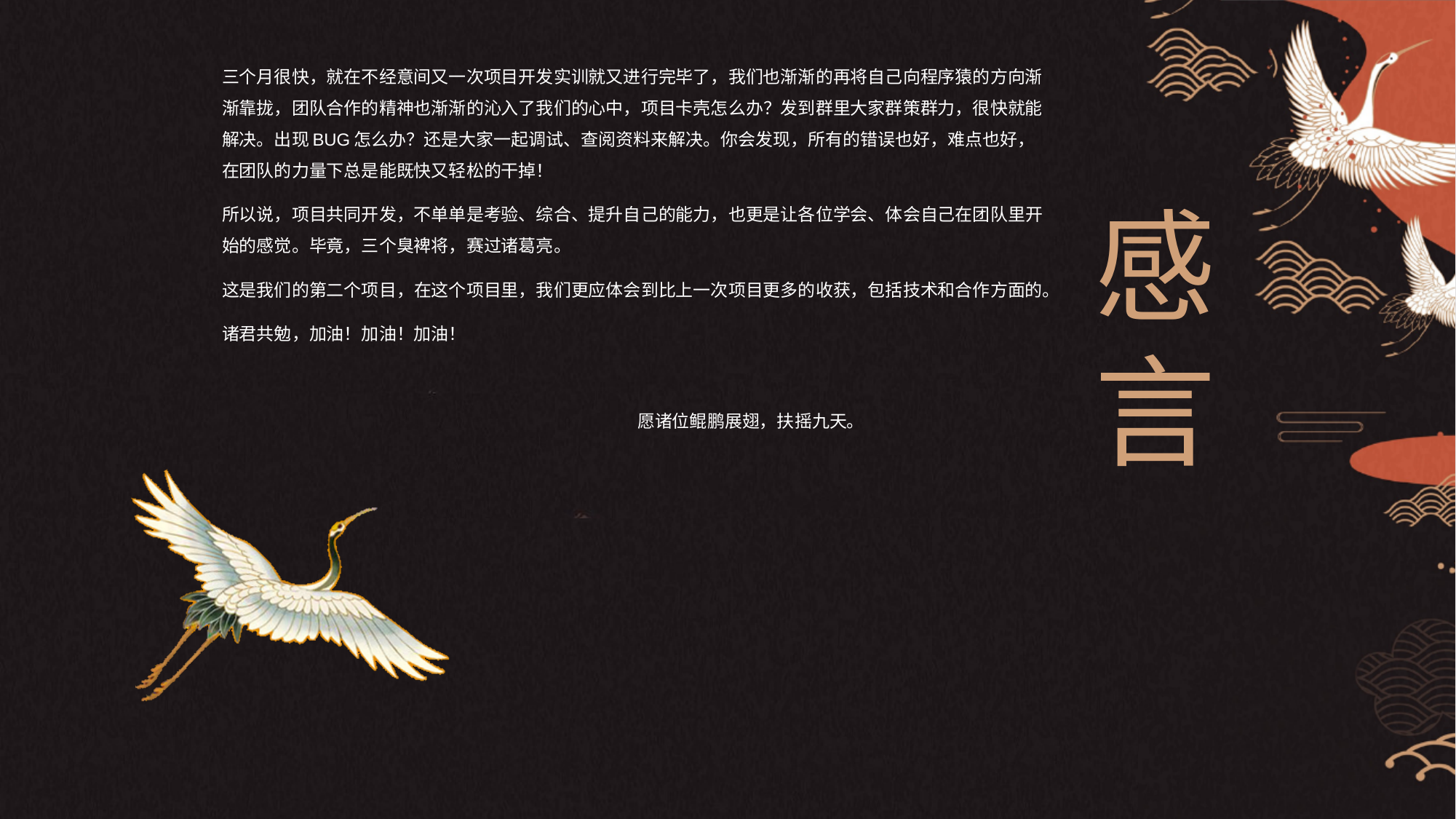

三个月很快，就在不经意间又一次项目开发实训就又进行完毕了，我们也渐渐的再将自己向程序猿的方向渐渐靠拢，团队合作的精神也渐渐的沁入了我们的心中，项目卡壳怎么办？发到群里大家群策群力，很快就能解决。出现BUG怎么办？还是大家一起调试、查阅资料来解决。你会发现，所有的错误也好，难点也好，在团队的力量下总是能既快又轻松的干掉！
所以说，项目共同开发，不单单是考验、综合、提升自己的能力，也更是让各位学会、体会自己在团队里开始的感觉。毕竟，三个臭裨将，赛过诸葛亮。
这是我们的第二个项目，在这个项目里，我们更应体会到比上一次项目更多的收获，包括技术和合作方面的。
诸君共勉，加油！加油！加油！

                                                                                                       愿诸位鲲鹏展翅，扶摇九天。

# 感言